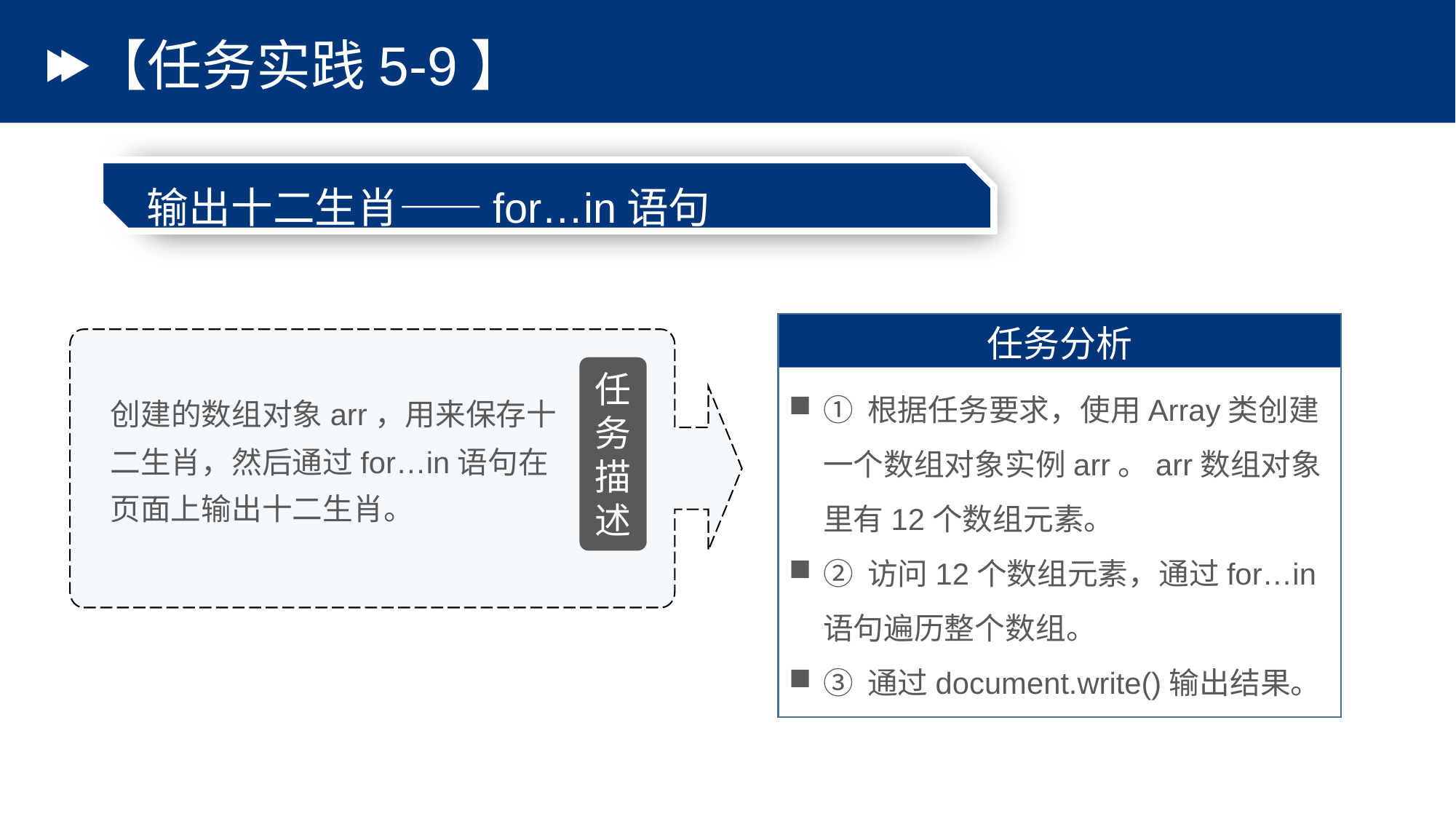

# 【任务实践5-9】
输出十二生肖——for…in语句

任务分析
① 根据任务要求，使用Array类创建一个数组对象实例arr。arr数组对象里有12个数组元素。
② 访问12个数组元素，通过for…in 语句遍历整个数组。
③ 通过document.write()输出结果。

任务描述
创建的数组对象arr，用来保存十二生肖，然后通过for…in语句在页面上输出十二生肖。